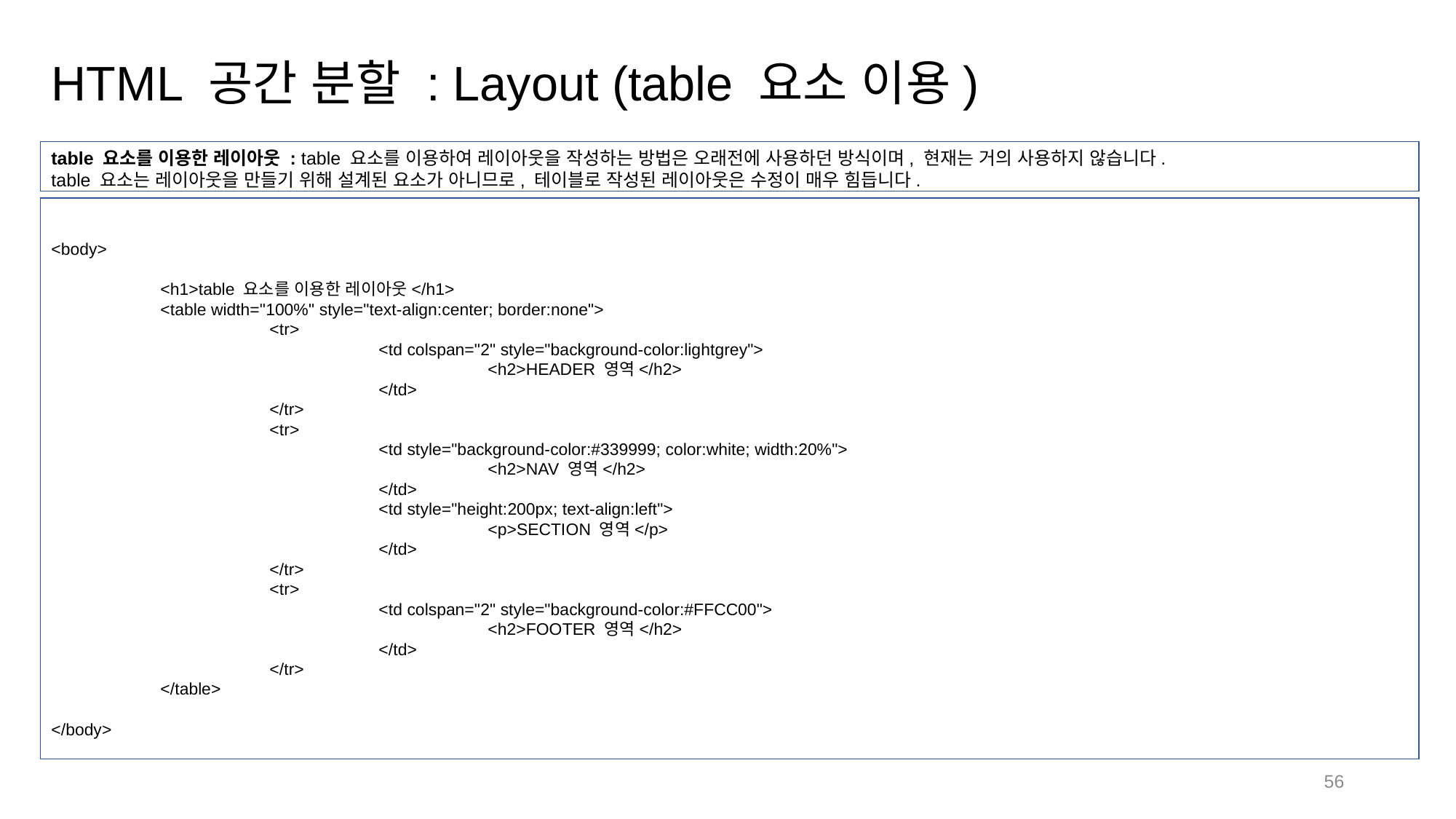

# HTML 공간 분할 : Layout (table 요소 이용)
table 요소를 이용한 레이아웃 : table 요소를 이용하여 레이아웃을 작성하는 방법은 오래전에 사용하던 방식이며, 현재는 거의 사용하지 않습니다.
table 요소는 레이아웃을 만들기 위해 설계된 요소가 아니므로, 테이블로 작성된 레이아웃은 수정이 매우 힘듭니다.

<body>

	<h1>table 요소를 이용한 레이아웃</h1>
	<table width="100%" style="text-align:center; border:none">
		<tr>
			<td colspan="2" style="background-color:lightgrey">
				<h2>HEADER 영역</h2>
			</td>
		</tr>
		<tr>
			<td style="background-color:#339999; color:white; width:20%">
				<h2>NAV 영역</h2>
			</td>
			<td style="height:200px; text-align:left">
				<p>SECTION 영역</p>
			</td>
		</tr>
		<tr>
			<td colspan="2" style="background-color:#FFCC00">
				<h2>FOOTER 영역</h2>
			</td>
		</tr>
	</table>

</body>
56